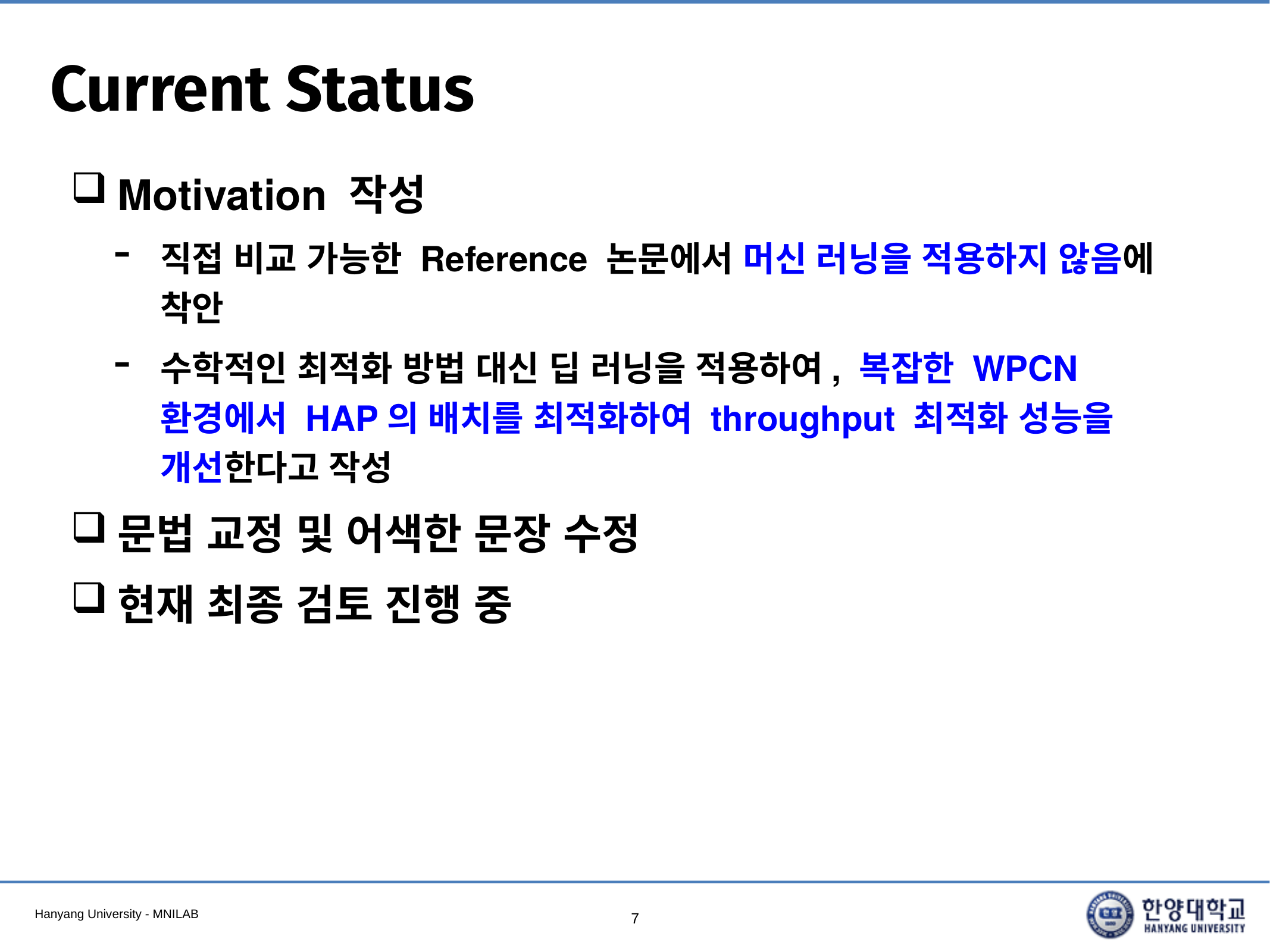

# Current Status
Motivation 작성
직접 비교 가능한 Reference 논문에서 머신 러닝을 적용하지 않음에 착안
수학적인 최적화 방법 대신 딥 러닝을 적용하여, 복잡한 WPCN 환경에서 HAP의 배치를 최적화하여 throughput 최적화 성능을 개선한다고 작성
문법 교정 및 어색한 문장 수정
현재 최종 검토 진행 중
7